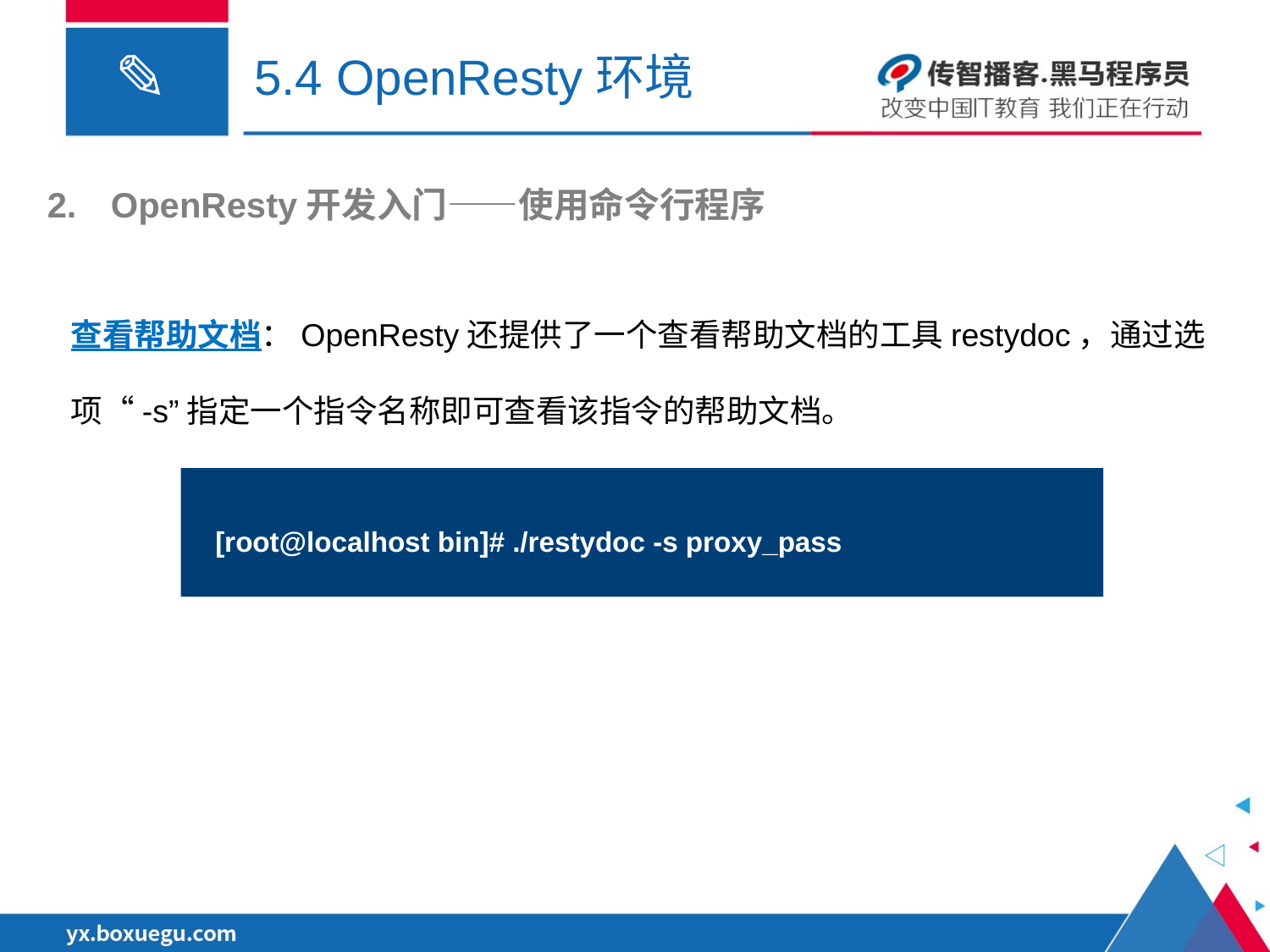

# 5.4 OpenResty环境
OpenResty开发入门——使用命令行程序
查看帮助文档：OpenResty还提供了一个查看帮助文档的工具restydoc，通过选项“-s”指定一个指令名称即可查看该指令的帮助文档。

[root@localhost bin]# ./restydoc -s proxy_pass